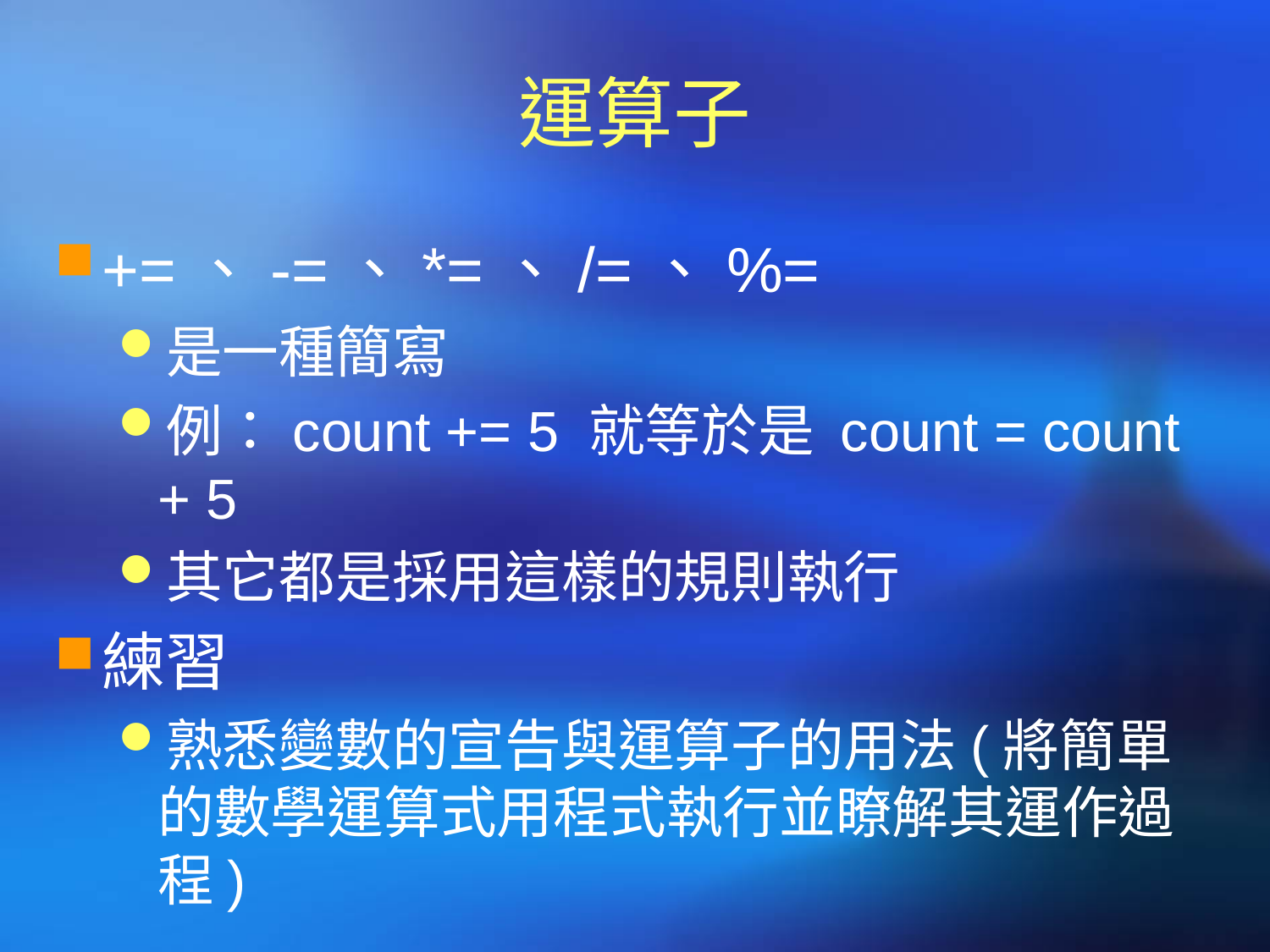

# 運算子
+=、-=、*=、/=、%=
是一種簡寫
例：count += 5 就等於是 count = count + 5
其它都是採用這樣的規則執行
練習
熟悉變數的宣告與運算子的用法(將簡單的數學運算式用程式執行並瞭解其運作過程)